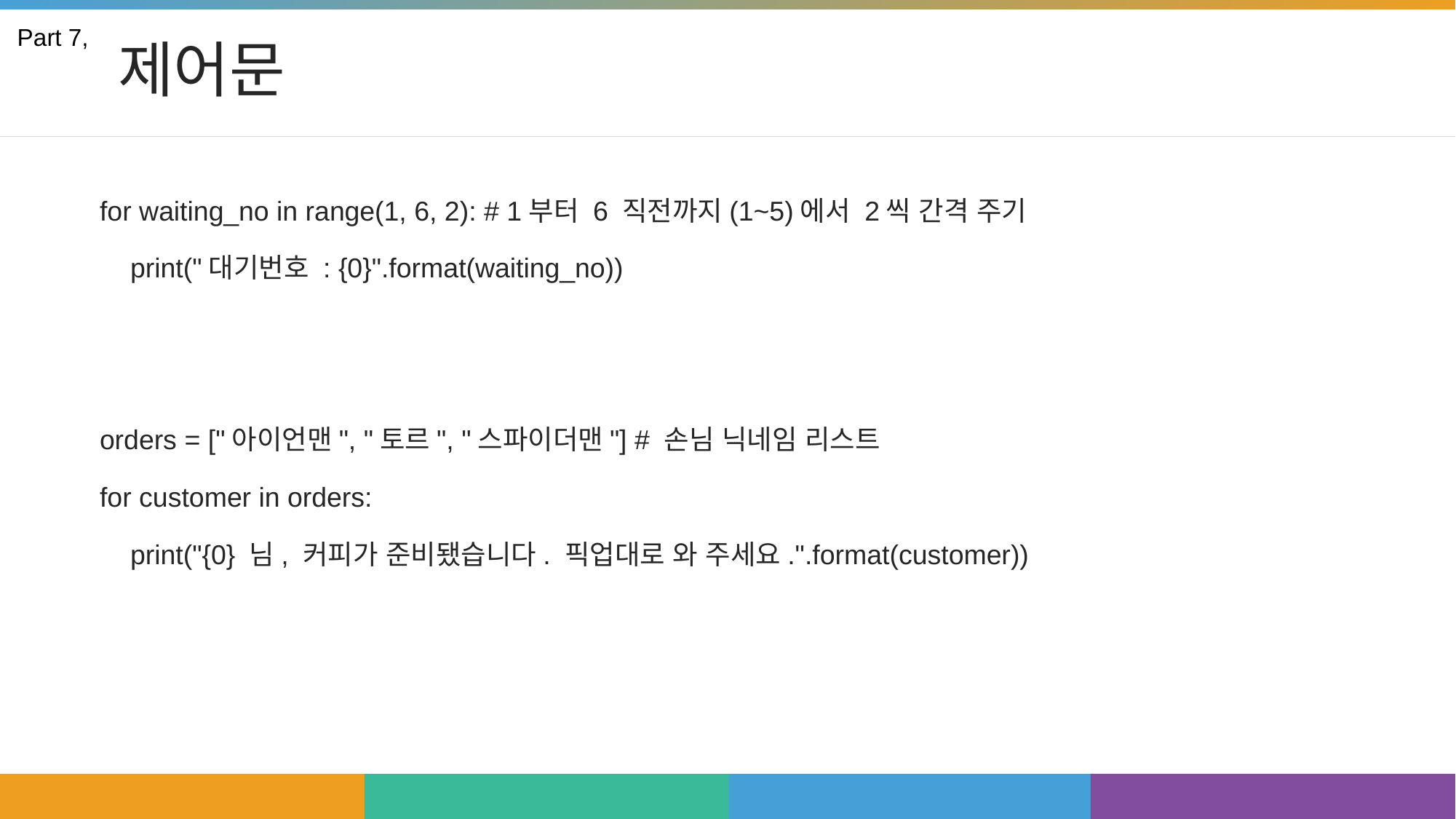

# 제어문
Part 7,
for waiting_no in range(1, 6, 2): # 1부터 6 직전까지(1~5)에서 2씩 간격 주기
    print("대기번호 : {0}".format(waiting_no))

orders = ["아이언맨", "토르", "스파이더맨"] # 손님 닉네임 리스트
for customer in orders:
    print("{0} 님, 커피가 준비됐습니다. 픽업대로 와 주세요.".format(customer))